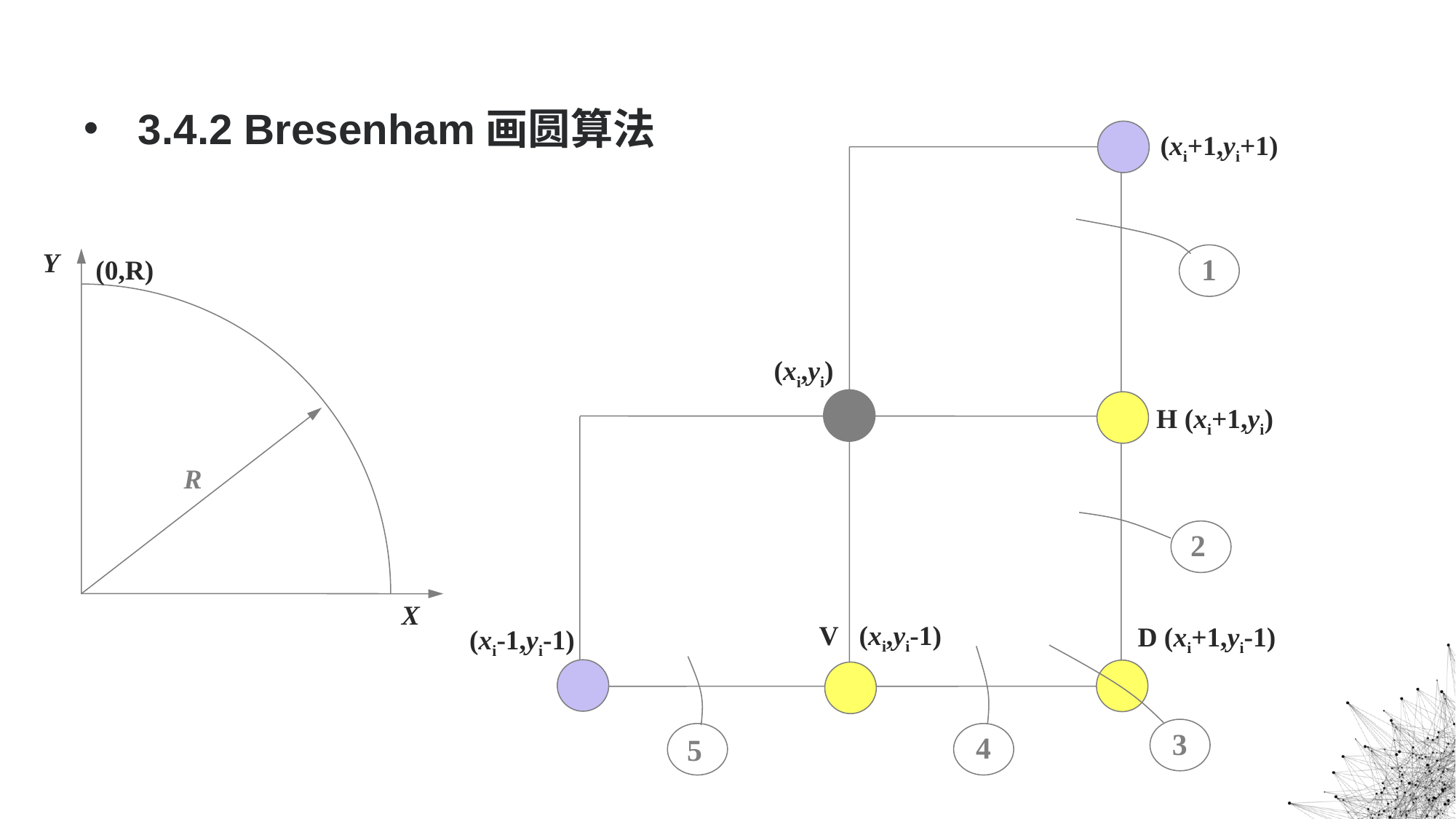

3.4.2 Bresenham画圆算法

(xi+1,yi+1)

1
Y

(0,R)

(xi,yi)

H (xi+1,yi)

R

2
X

V   (xi,yi-1)
D (xi+1,yi-1)
(xi-1,yi-1)

3

4

5